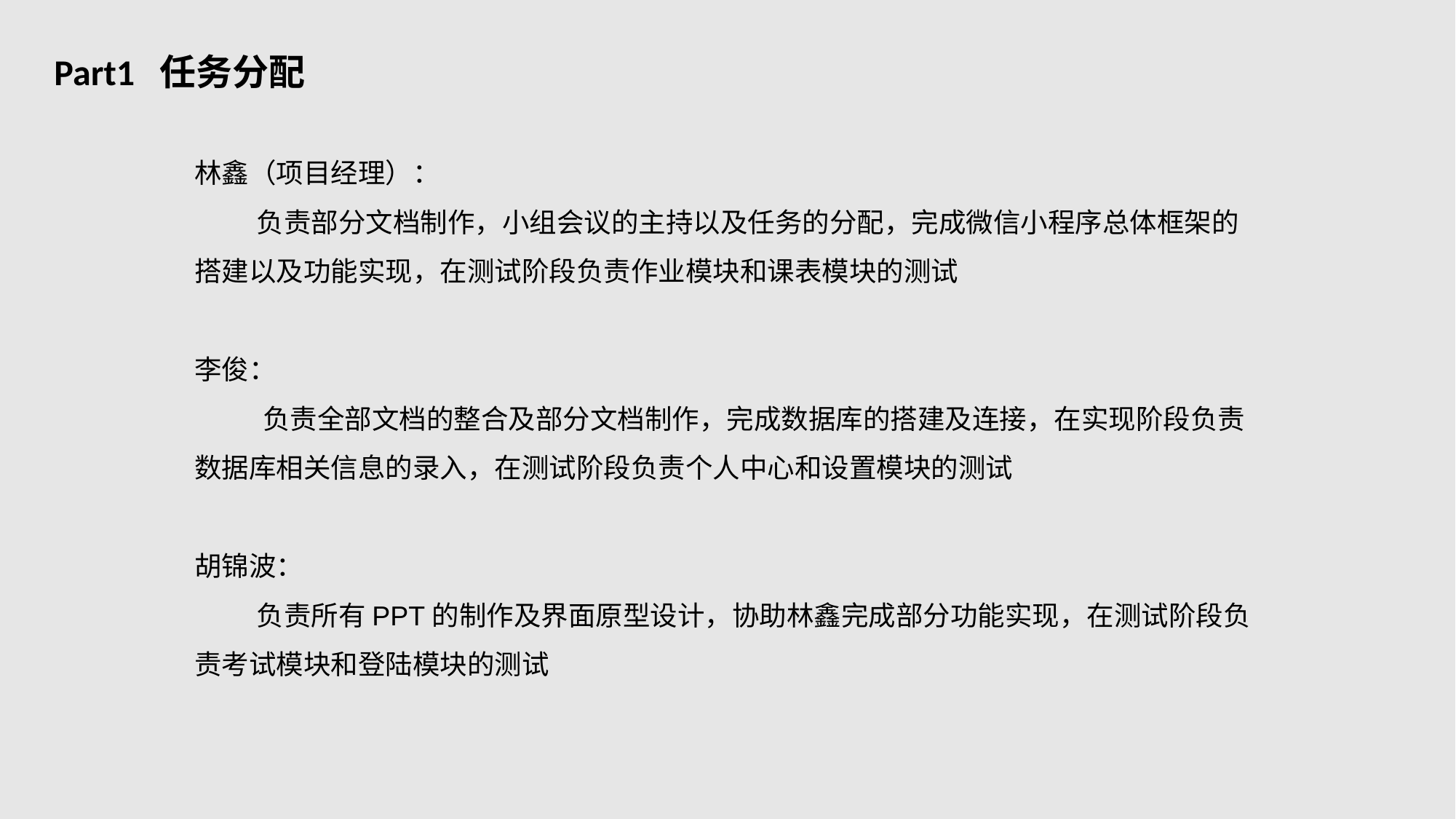

Part1  任务分配
林鑫（项目经理）：
         负责部分文档制作，小组会议的主持以及任务的分配，完成微信小程序总体框架的搭建以及功能实现，在测试阶段负责作业模块和课表模块的测试

李俊：
          负责全部文档的整合及部分文档制作，完成数据库的搭建及连接，在实现阶段负责数据库相关信息的录入，在测试阶段负责个人中心和设置模块的测试

胡锦波：
         负责所有PPT的制作及界面原型设计，协助林鑫完成部分功能实现，在测试阶段负责考试模块和登陆模块的测试